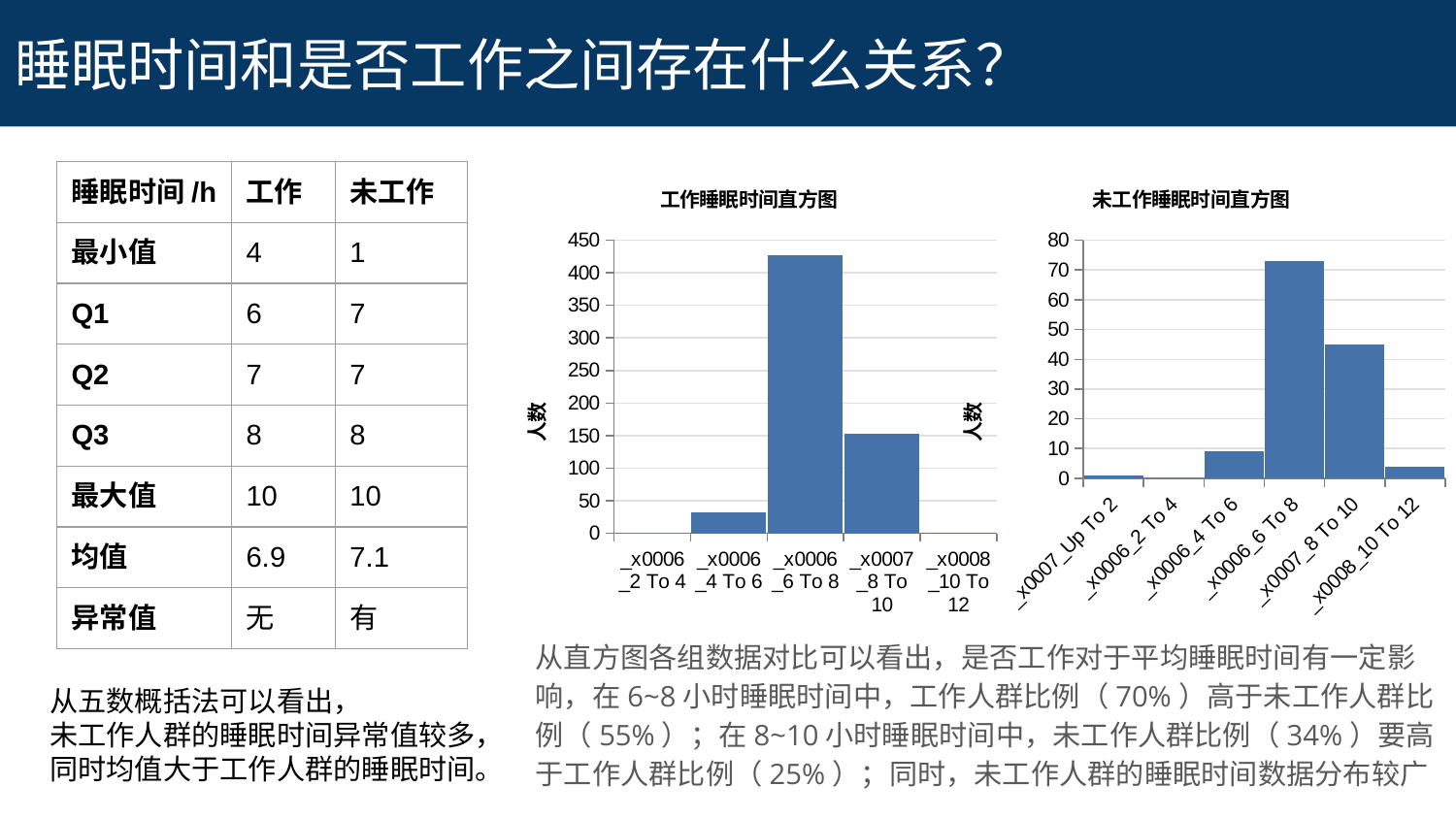

# 睡眠时间和是否工作之间存在什么关系？
| 睡眠时间/h | 工作 | 未工作 |
| --- | --- | --- |
| 最小值 | 4 | 1 |
| Q1 | 6 | 7 |
| Q2 | 7 | 7 |
| Q3 | 8 | 8 |
| 最大值 | 10 | 10 |
| 均值 | 6.9 | 7.1 |
| 异常值 | 无 | 有 |

### Chart: 工作睡眠时间直方图

| Category |  |
|---|---|
| _x0006_2 To 4 | 0.0 |
| _x0006_4 To 6 | 32.0 |
| _x0006_6 To 8 | 427.0 |
| _x0007_8 To 10 | 153.0 |
| _x0008_10 To 12 | 1.0 |

### Chart: 未工作睡眠时间直方图

| Category |  |
|---|---|
| _x0007_Up To 2 | 1.0 |
| _x0006_2 To 4 | 0.0 |
| _x0006_4 To 6 | 9.0 |
| _x0006_6 To 8 | 73.0 |
| _x0007_8 To 10 | 45.0 |
| _x0008_10 To 12 | 4.0 |
从直方图各组数据对比可以看出，是否工作对于平均睡眠时间有一定影响，在6~8小时睡眠时间中，工作人群比例（70%）高于未工作人群比例（55%）；在8~10小时睡眠时间中，未工作人群比例（34%）要高于工作人群比例（25%）；同时，未工作人群的睡眠时间数据分布较广
从五数概括法可以看出，
未工作人群的睡眠时间异常值较多，
同时均值大于工作人群的睡眠时间。